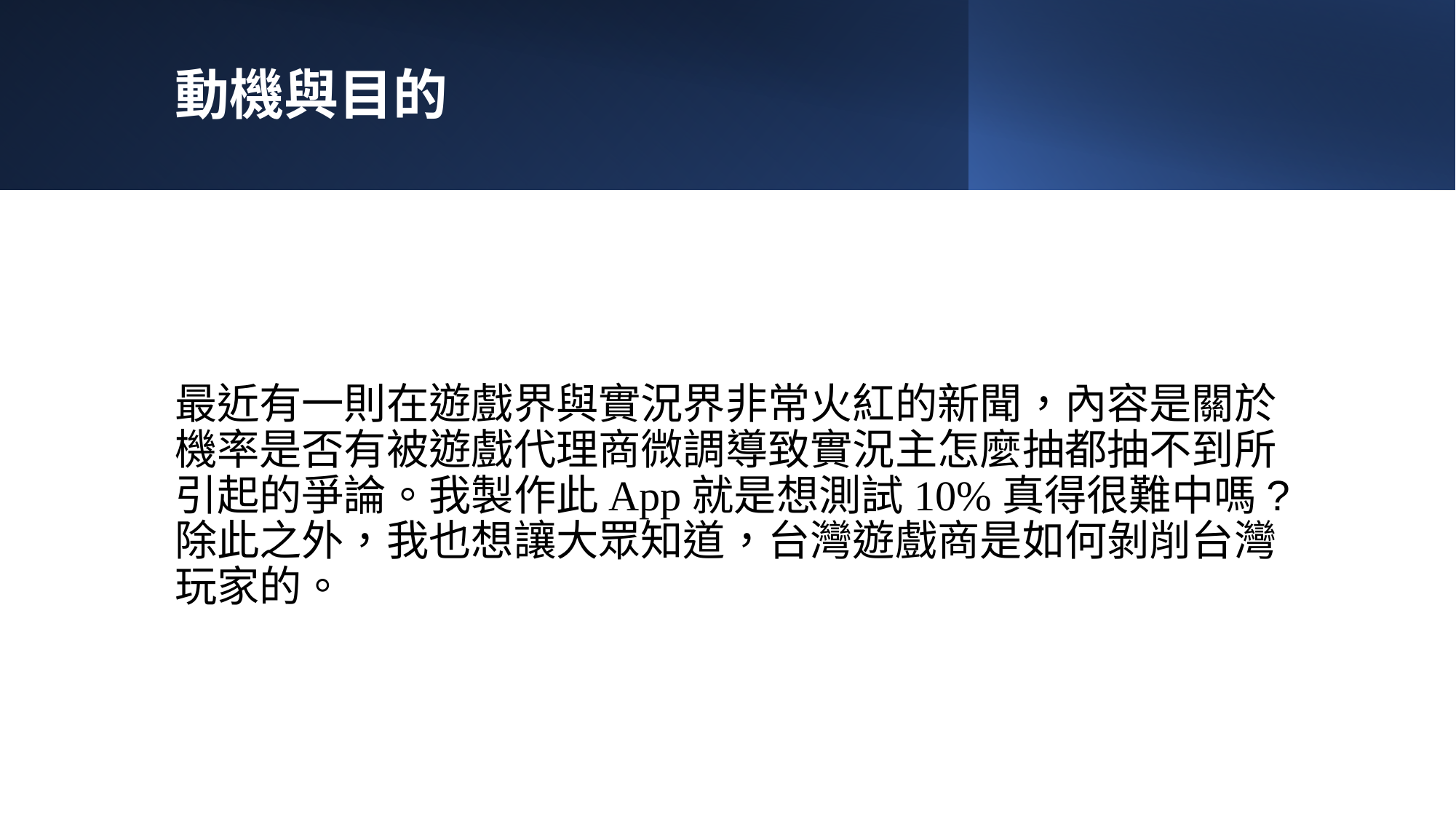

# 動機與目的
最近有一則在遊戲界與實況界非常火紅的新聞，內容是關於機率是否有被遊戲代理商微調導致實況主怎麼抽都抽不到所引起的爭論。我製作此App就是想測試10%真得很難中嗎?除此之外，我也想讓大眾知道，台灣遊戲商是如何剝削台灣玩家的。